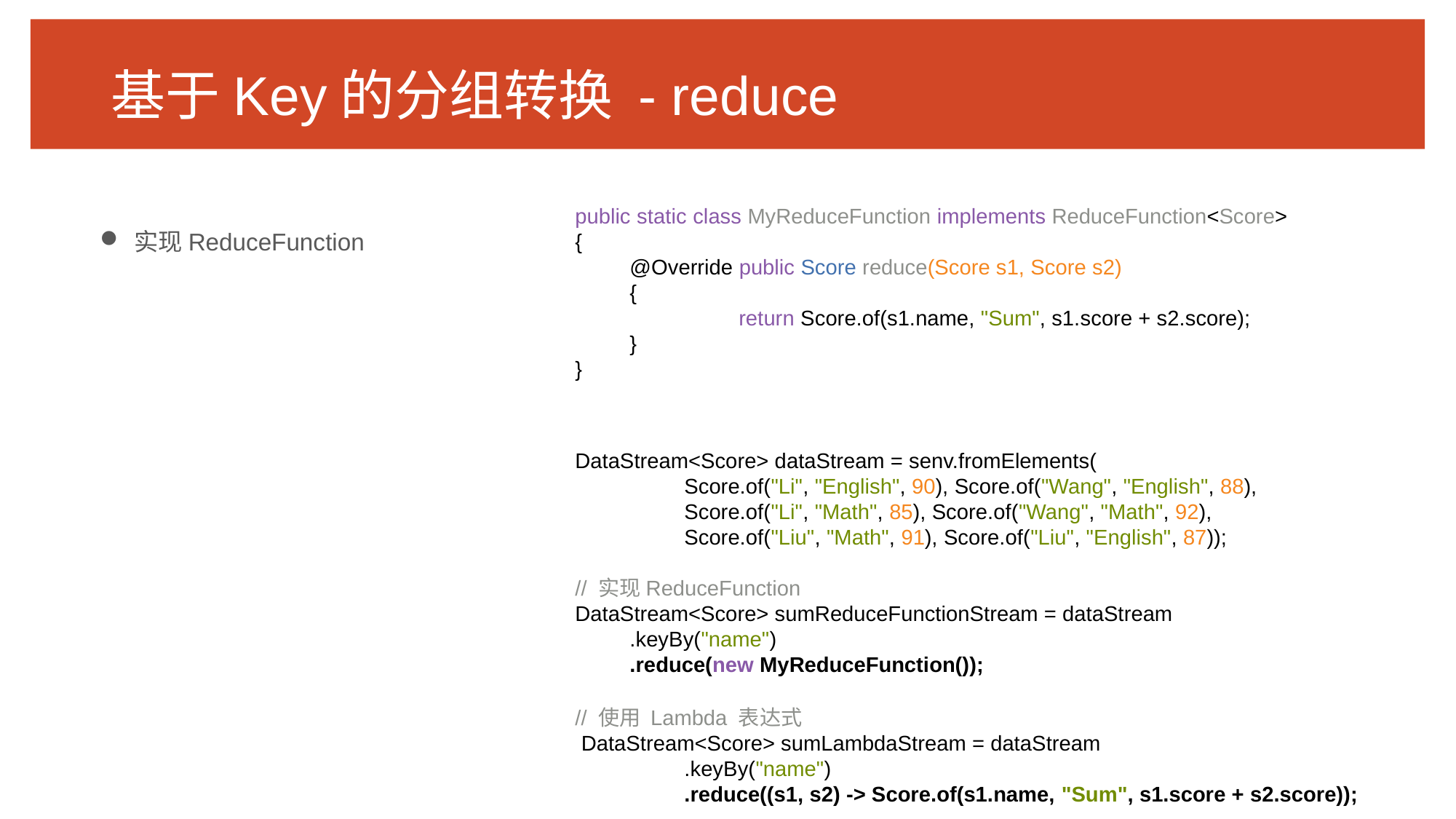

# 基于Key的分组转换 - reduce
public static class MyReduceFunction implements ReduceFunction<Score>
{
@Override public Score reduce(Score s1, Score s2)
{
	return Score.of(s1.name, "Sum", s1.score + s2.score);
}
}
实现ReduceFunction
DataStream<Score> dataStream = senv.fromElements(
	Score.of("Li", "English", 90), Score.of("Wang", "English", 88),
	Score.of("Li", "Math", 85), Score.of("Wang", "Math", 92),
	Score.of("Liu", "Math", 91), Score.of("Liu", "English", 87));

// 实现ReduceFunction
DataStream<Score> sumReduceFunctionStream = dataStream
.keyBy("name")
.reduce(new MyReduceFunction());
// 使用 Lambda 表达式
 DataStream<Score> sumLambdaStream = dataStream
	.keyBy("name")
	.reduce((s1, s2) -> Score.of(s1.name, "Sum", s1.score + s2.score));